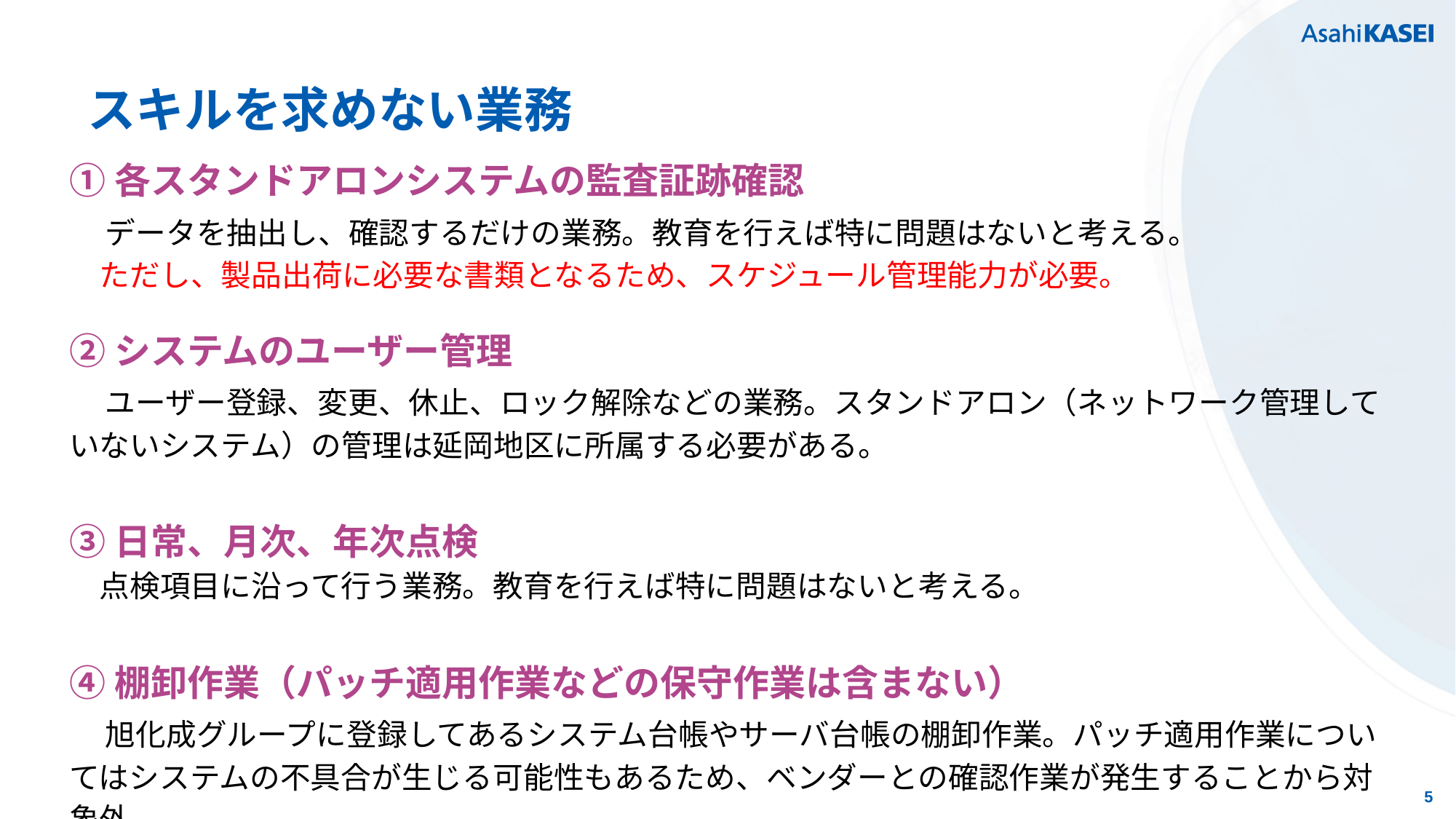

# スキルを求めない業務
①各スタンドアロンシステムの監査証跡確認
　データを抽出し、確認するだけの業務。教育を行えば特に問題はないと考える。
　ただし、製品出荷に必要な書類となるため、スケジュール管理能力が必要。

②システムのユーザー管理
　ユーザー登録、変更、休止、ロック解除などの業務。スタンドアロン（ネットワーク管理していないシステム）の管理は延岡地区に所属する必要がある。

③日常、月次、年次点検
　点検項目に沿って行う業務。教育を行えば特に問題はないと考える。

④棚卸作業（パッチ適用作業などの保守作業は含まない）
　旭化成グループに登録してあるシステム台帳やサーバ台帳の棚卸作業。パッチ適用作業についてはシステムの不具合が生じる可能性もあるため、ベンダーとの確認作業が発生することから対象外。
5